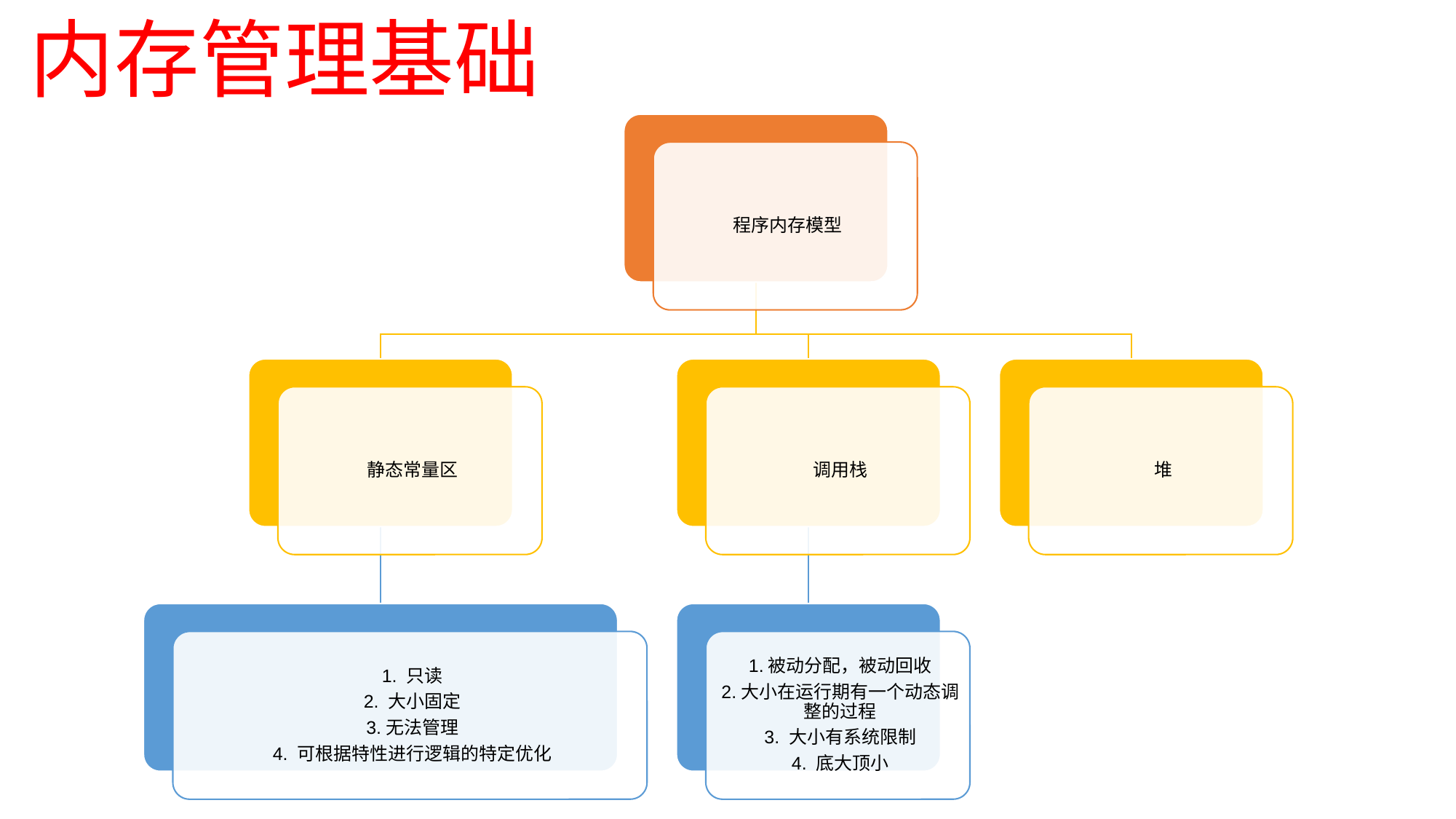

内存管理基础
程序内存模型
静态常量区
1. 只读
2. 大小固定
3.无法管理
4. 可根据特性进行逻辑的特定优化
调用栈
1.被动分配，被动回收
2.大小在运行期有一个动态调整的过程
3. 大小有系统限制
4. 底大顶小
堆